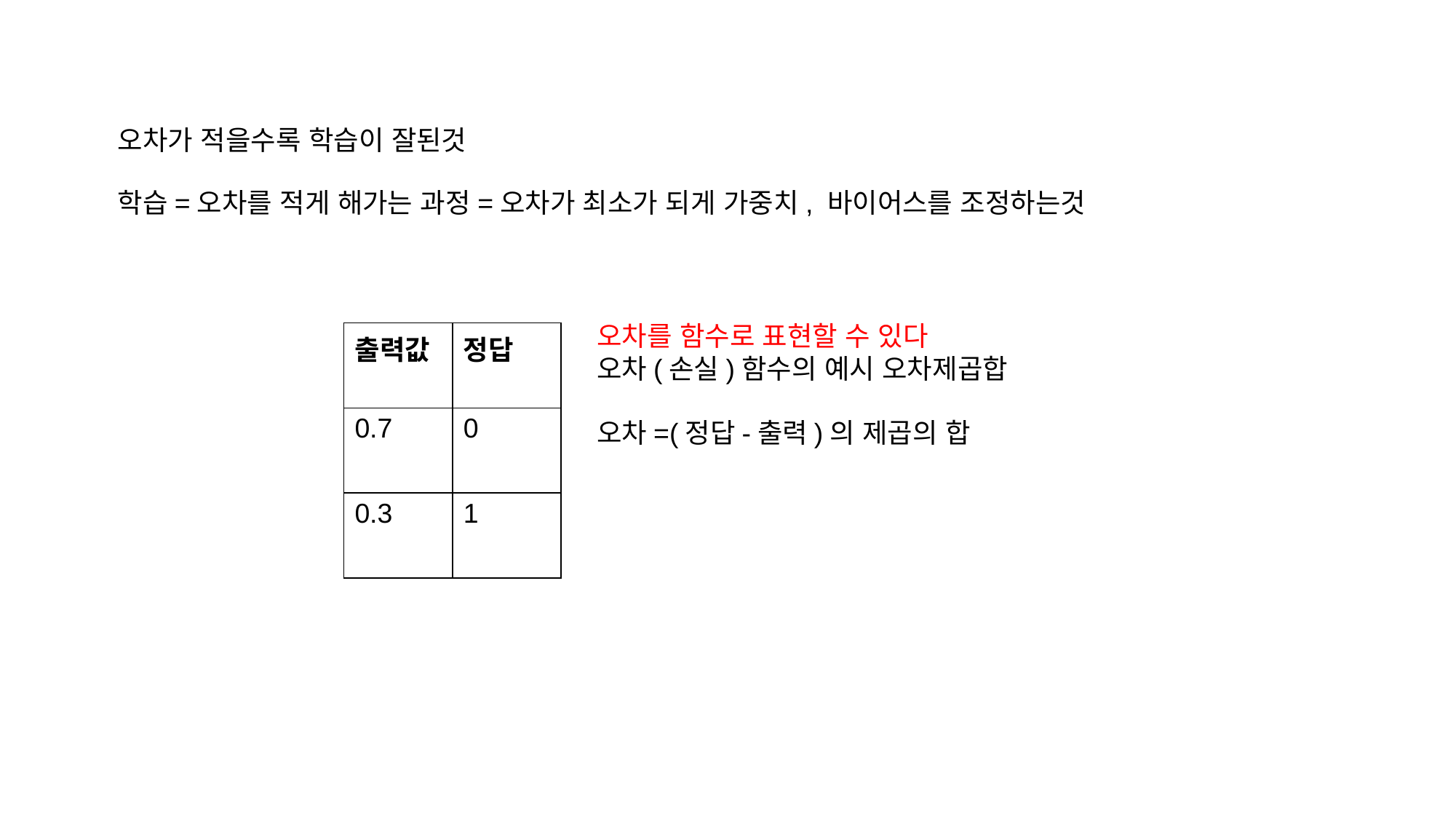

오차가 적을수록 학습이 잘된것
학습=오차를 적게 해가는 과정=오차가 최소가 되게 가중치, 바이어스를 조정하는것
오차를 함수로 표현할 수 있다
오차(손실)함수의 예시 오차제곱합
| 출력값 | 정답 |
| --- | --- |
| 0.7 | 0 |
| 0.3 | 1 |
오차=(정답-출력)의 제곱의 합